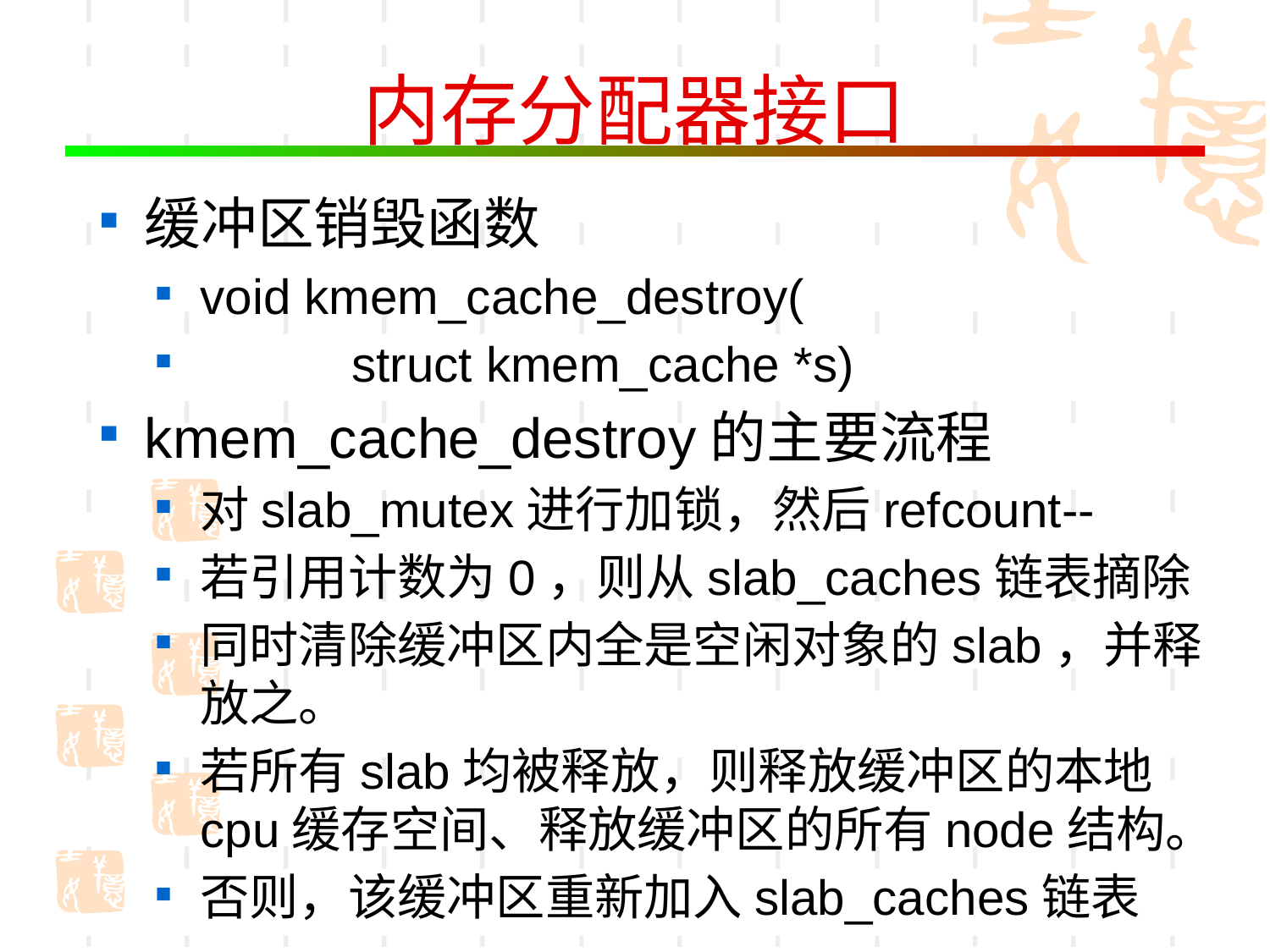

# 内存分配器接口
缓冲区销毁函数
void kmem_cache_destroy(
           struct kmem_cache *s)
kmem_cache_destroy的主要流程
对slab_mutex进行加锁，然后refcount--
若引用计数为0，则从slab_caches链表摘除
同时清除缓冲区内全是空闲对象的slab，并释放之。
若所有slab均被释放，则释放缓冲区的本地cpu缓存空间、释放缓冲区的所有node结构。
否则，该缓冲区重新加入slab_caches链表